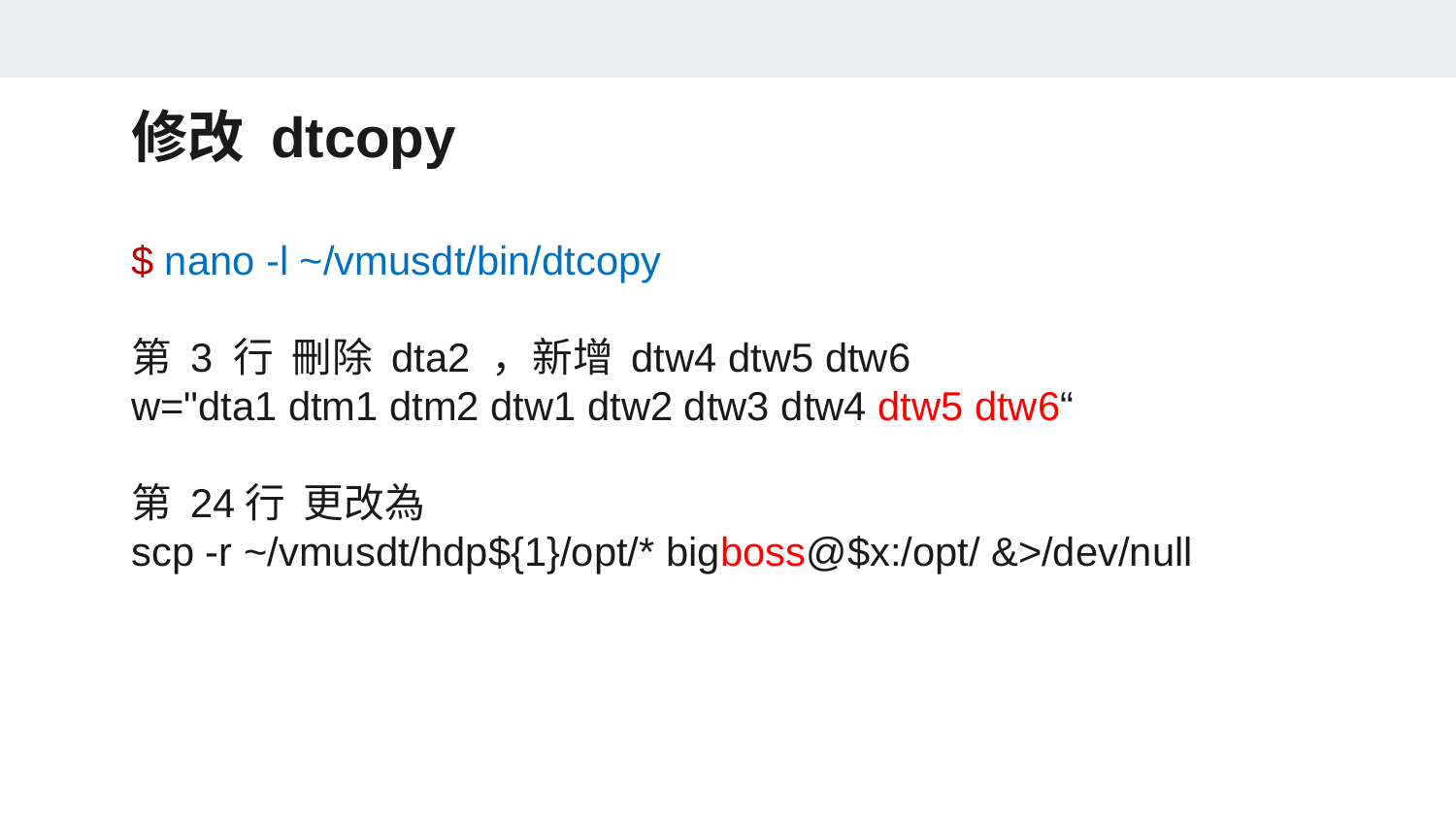

修改 dtcopy
$ nano -l ~/vmusdt/bin/dtcopy

第 3 行  刪除 dta2 ，新增 dtw4 dtw5 dtw6
w="dta1 dtm1 dtm2 dtw1 dtw2 dtw3 dtw4 dtw5 dtw6“
第 24行  更改為
scp -r ~/vmusdt/hdp${1}/opt/* bigboss@$x:/opt/ &>/dev/null